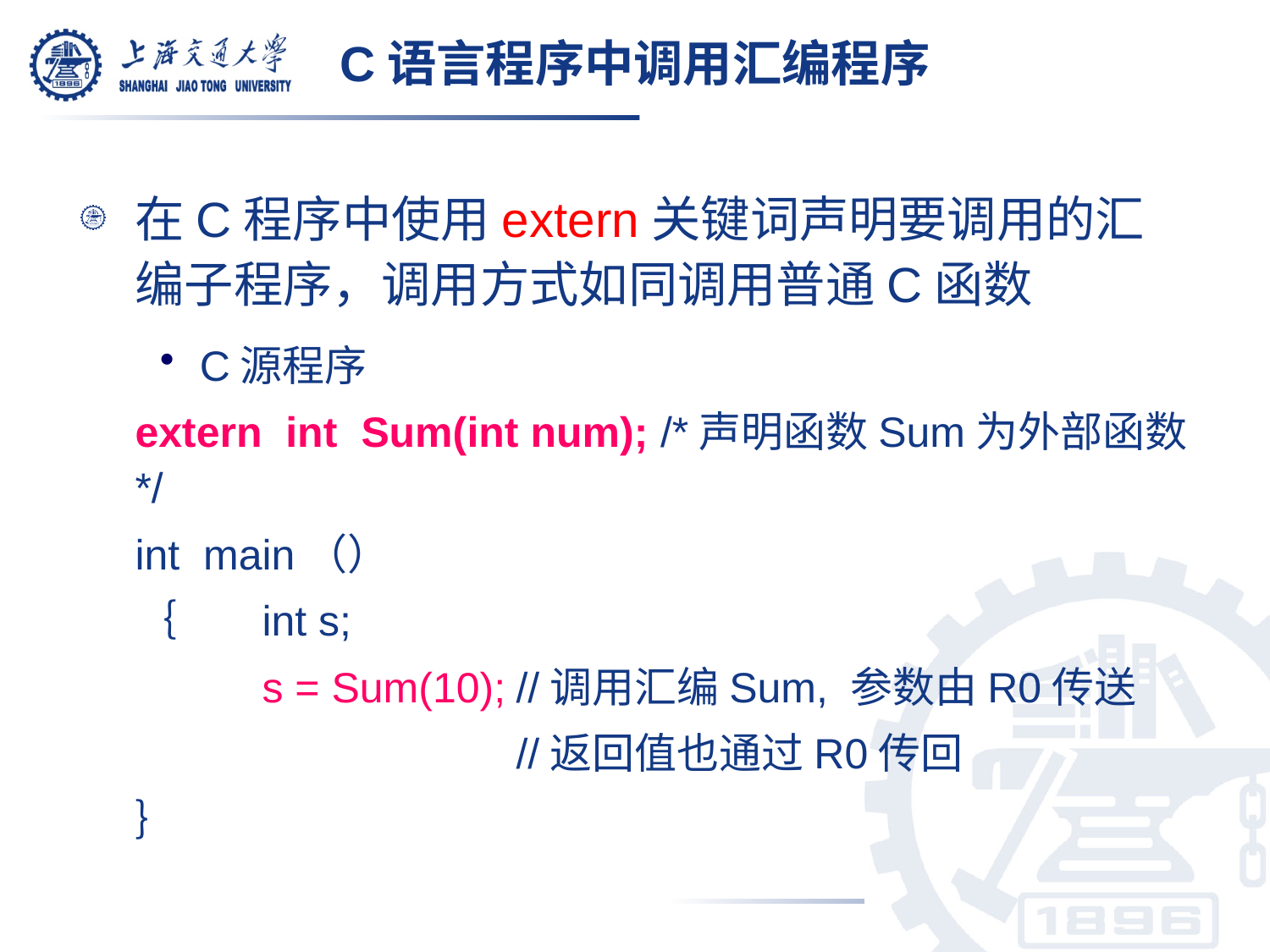

# C语言程序中调用汇编程序
在C程序中使用extern关键词声明要调用的汇编子程序，调用方式如同调用普通C函数
C源程序
	extern  int  Sum(int num); /*声明函数Sum为外部函数*/
	int  main（）
	｛ 	int s;
		s = Sum(10);	//调用汇编Sum, 参数由R0传送
				//返回值也通过R0传回
	｝